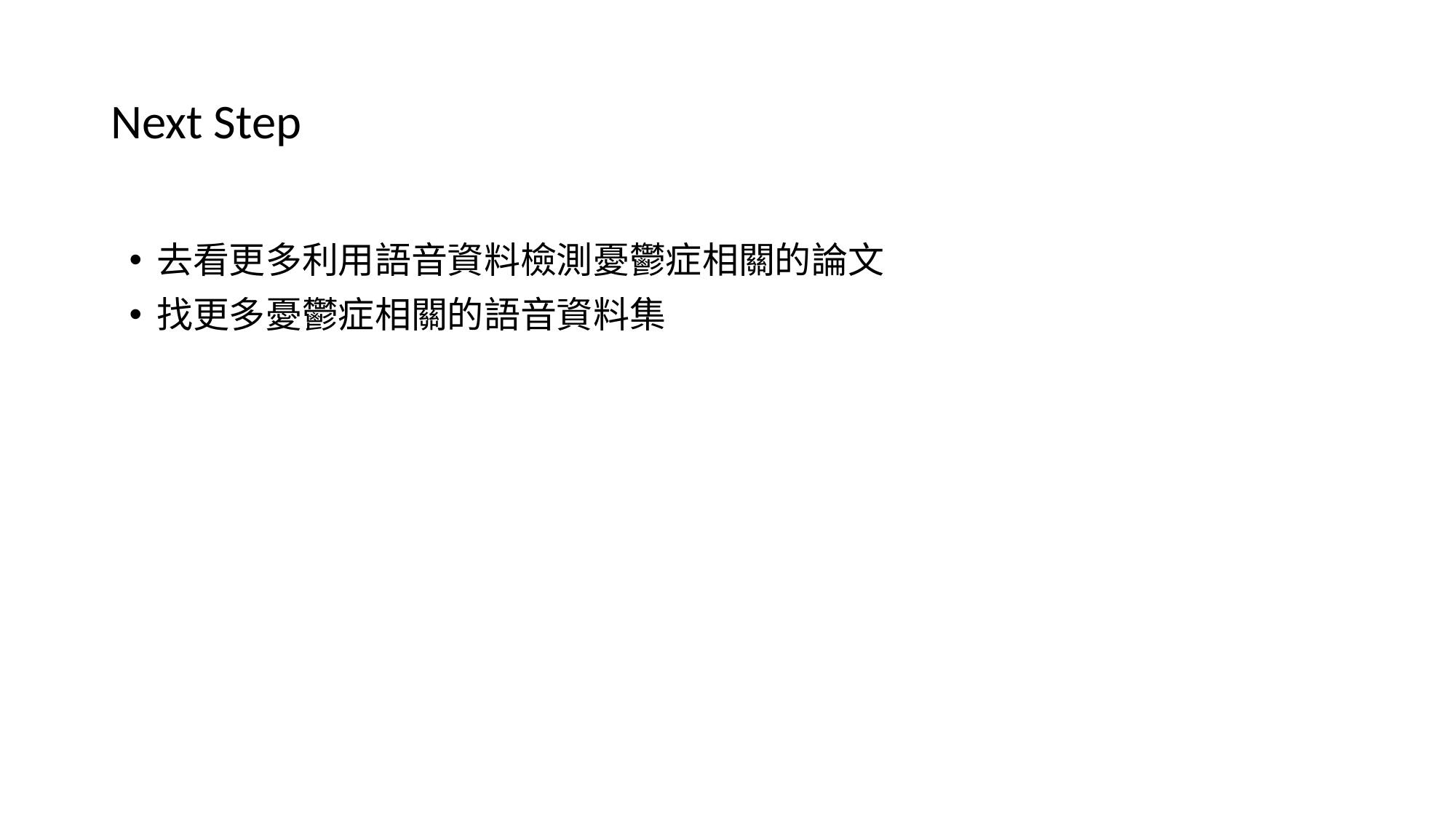

# Next Step

去看更多利用語音資料檢測憂鬱症相關的論文
找更多憂鬱症相關的語音資料集